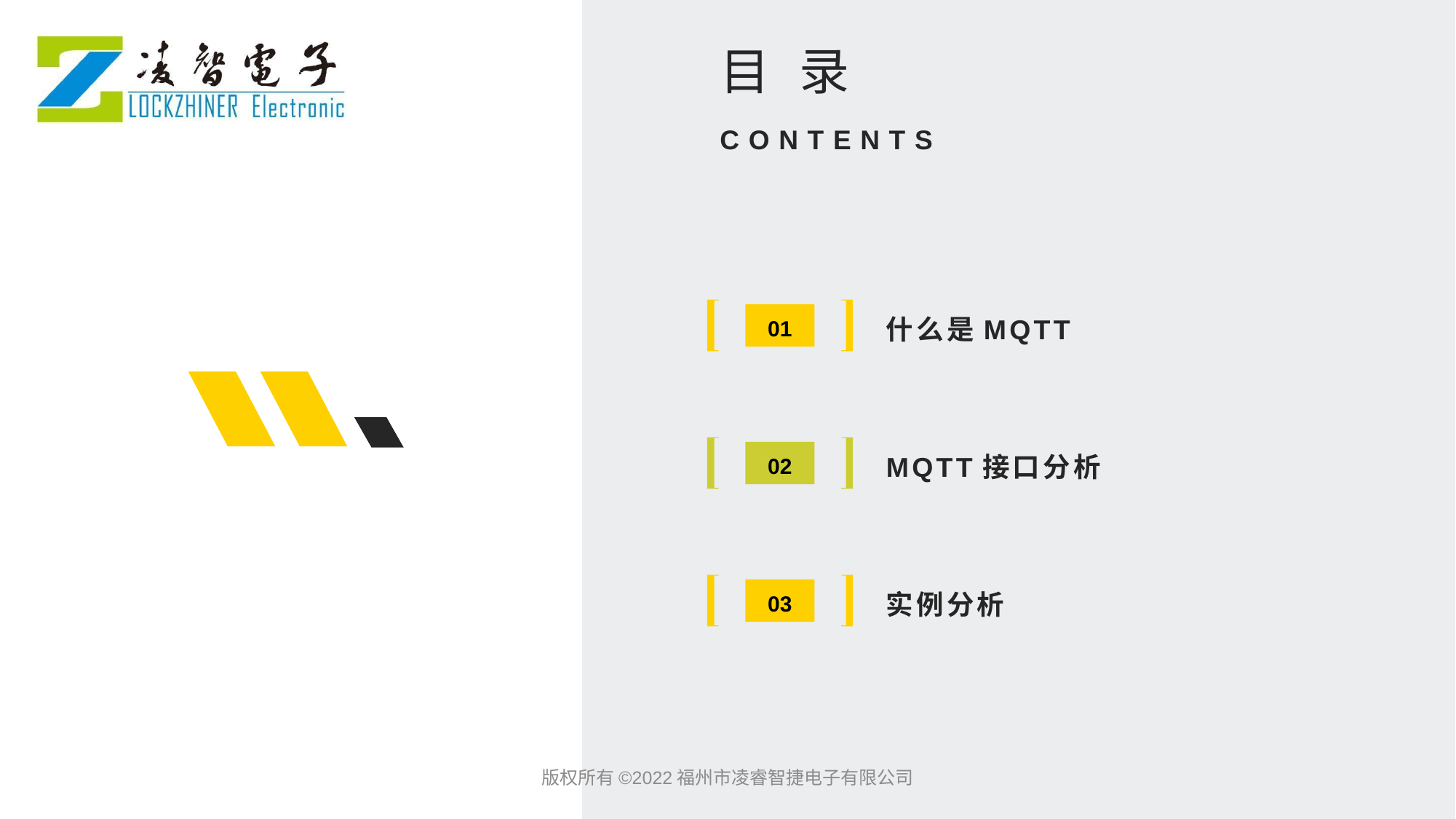

目 录
CONTENTS
什么是MQTT

01
MQTT接口分析

02
实例分析

03
版权所有©2022福州市凌睿智捷电子有限公司
2